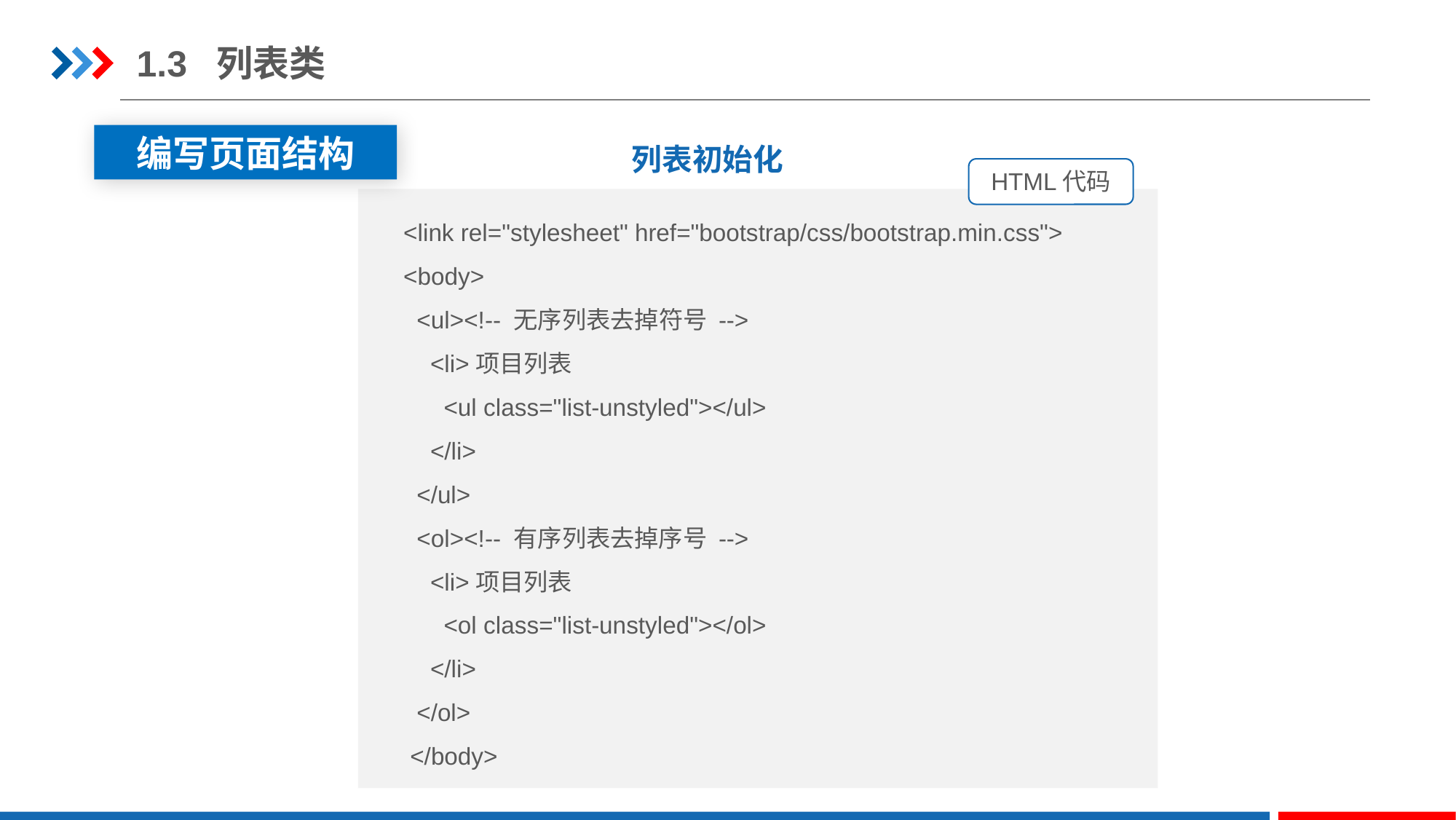

1.3  列表类
列表初始化
编写页面结构
HTML代码

<link rel="stylesheet" href="bootstrap/css/bootstrap.min.css">
<body>
  <ul><!-- 无序列表去掉符号 -->
    <li>项目列表
      <ul class="list-unstyled"></ul>
    </li>
  </ul>
  <ol><!-- 有序列表去掉序号 -->
    <li>项目列表
      <ol class="list-unstyled"></ol>
    </li>
  </ol>
 </body>